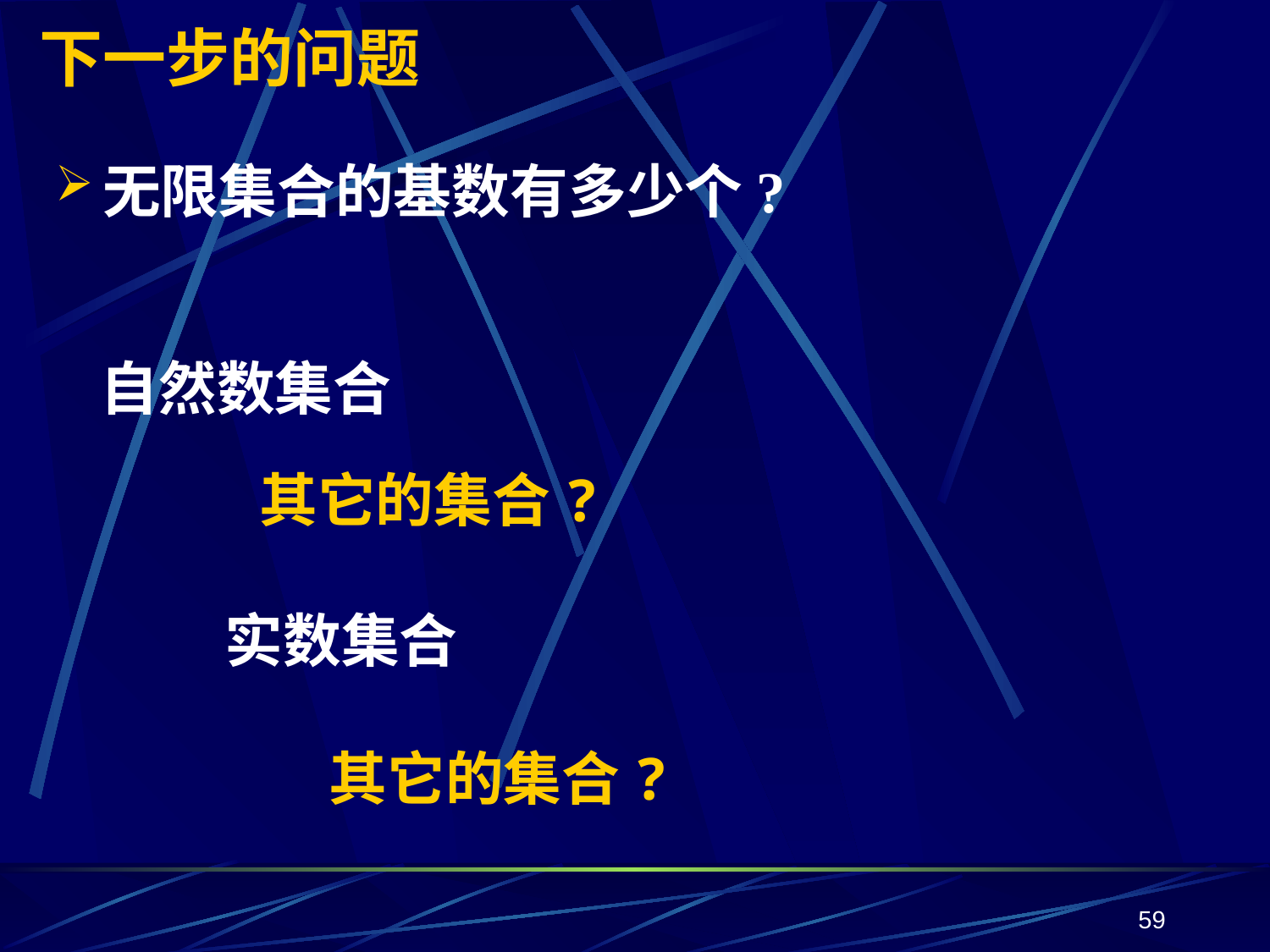

# 下一步的问题
无限集合的基数有多少个?

  自然数集合

         其它的集合?

       实数集合

             其它的集合?

59